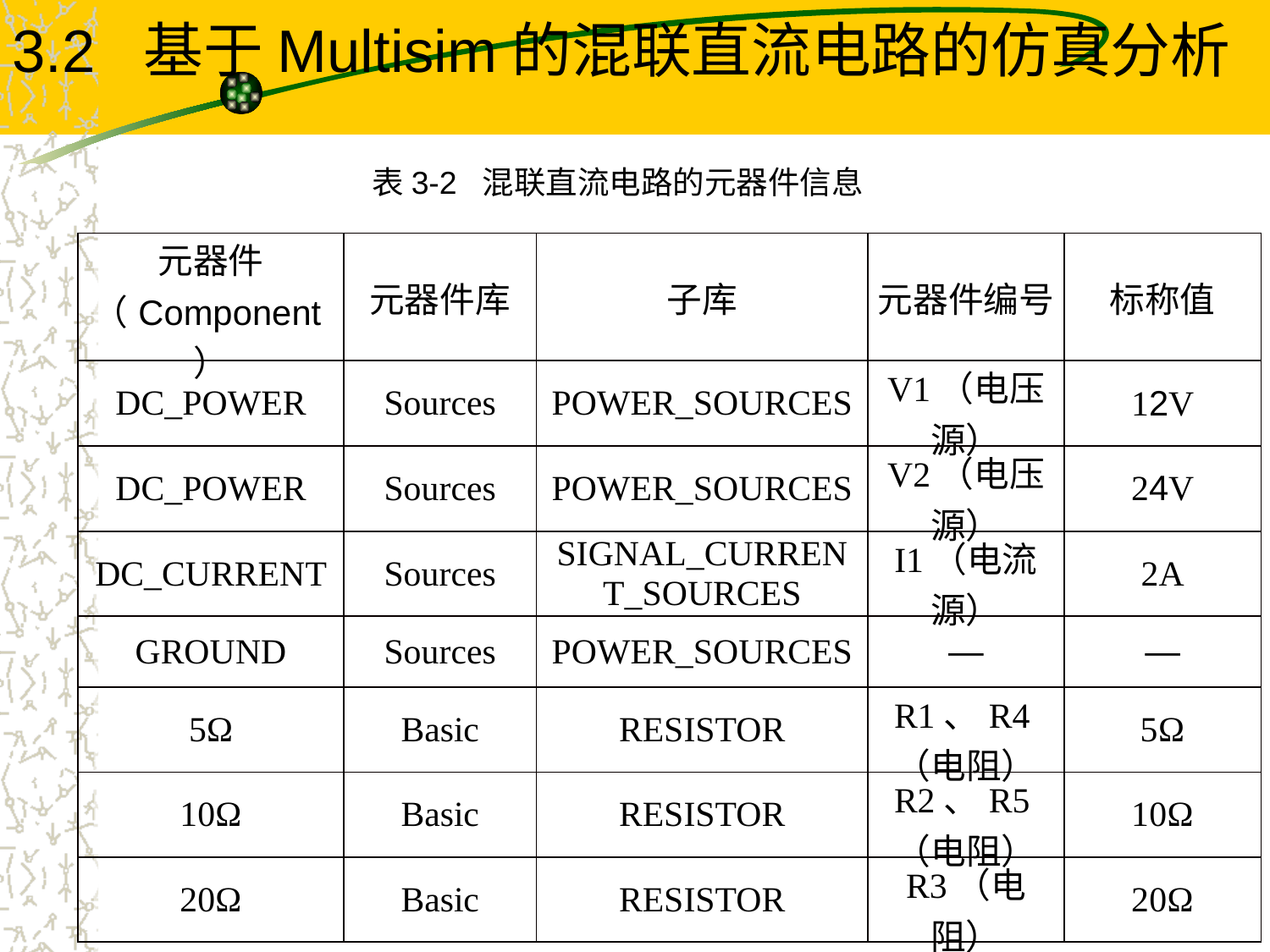

3.2  基于Multisim的混联直流电路的仿真分析
表3-2  混联直流电路的元器件信息
| 元器件（Component） | 元器件库 | 子库 | 元器件编号 | 标称值 |
| --- | --- | --- | --- | --- |
| DC\_POWER | Sources | POWER\_SOURCES | V1（电压源） | 12V |
| DC\_POWER | Sources | POWER\_SOURCES | V2（电压源） | 24V |
| DC\_CURRENT | Sources | SIGNAL\_CURRENT\_SOURCES | I1（电流源） | 2A |
| GROUND | Sources | POWER\_SOURCES | — | — |
| 5Ω | Basic | RESISTOR | R1、R4（电阻） | 5Ω |
| 10Ω | Basic | RESISTOR | R2、R5（电阻） | 10Ω |
| 20Ω | Basic | RESISTOR | R3（电阻） | 20Ω |